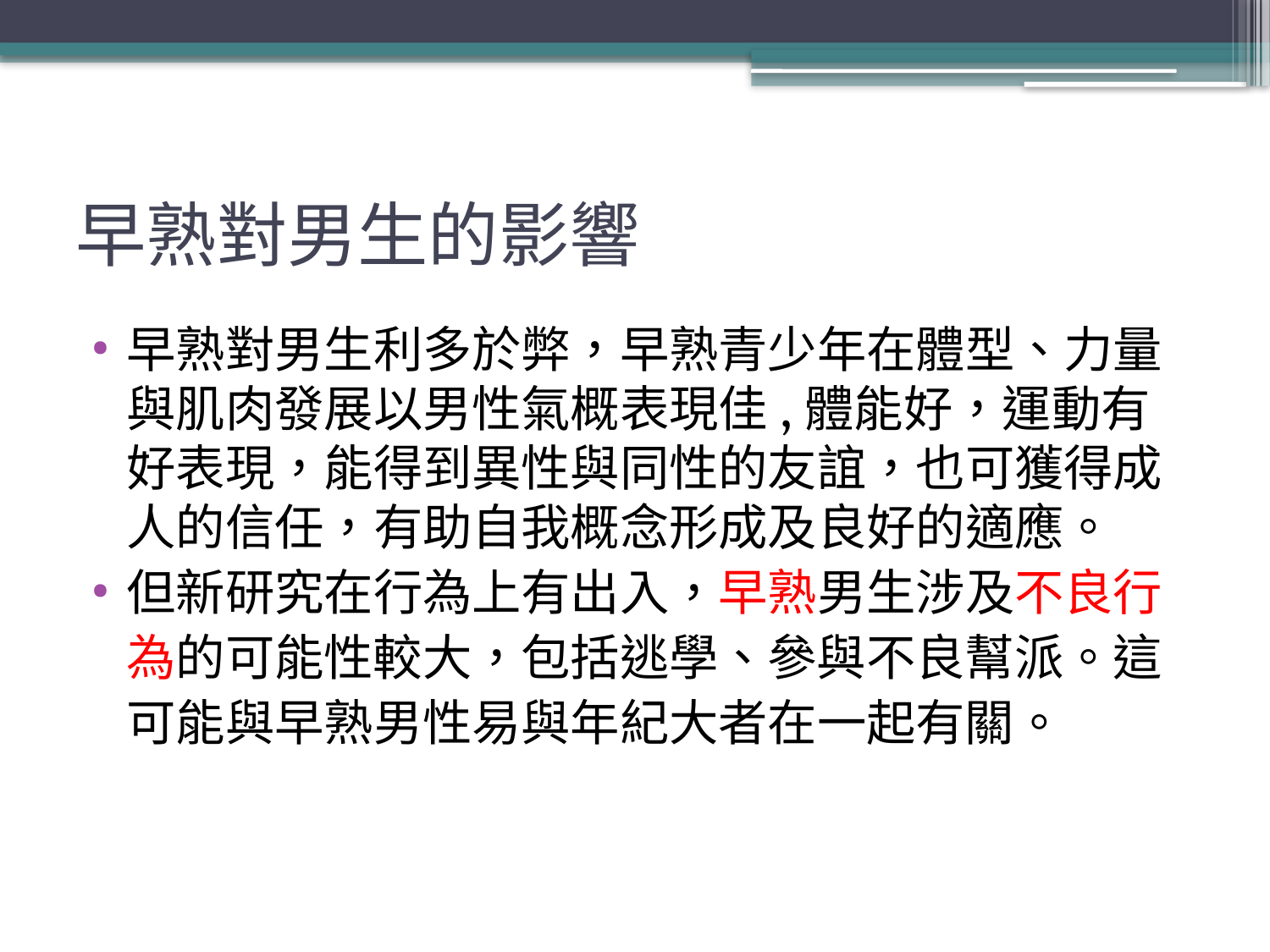

# 早熟對男生的影響
早熟對男生利多於弊，早熟青少年在體型、力量與肌肉發展以男性氣概表現佳,體能好，運動有好表現，能得到異性與同性的友誼，也可獲得成人的信任，有助自我概念形成及良好的適應。
但新研究在行為上有出入，早熟男生涉及不良行為的可能性較大，包括逃學、參與不良幫派。這可能與早熟男性易與年紀大者在一起有關。